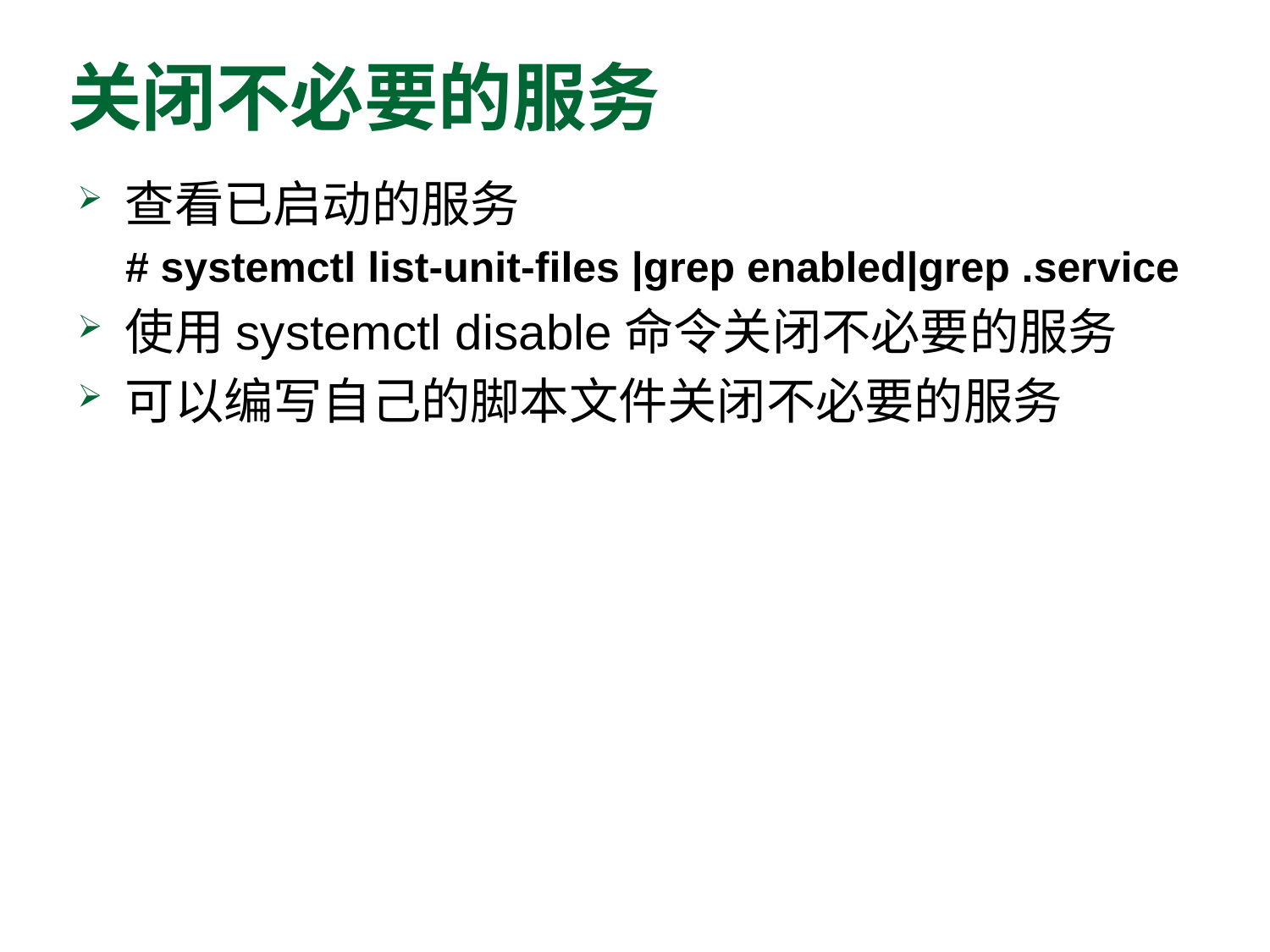

# 关闭不必要的服务
查看已启动的服务
# systemctl list-unit-files |grep enabled|grep .service
使用systemctl disable命令关闭不必要的服务
可以编写自己的脚本文件关闭不必要的服务